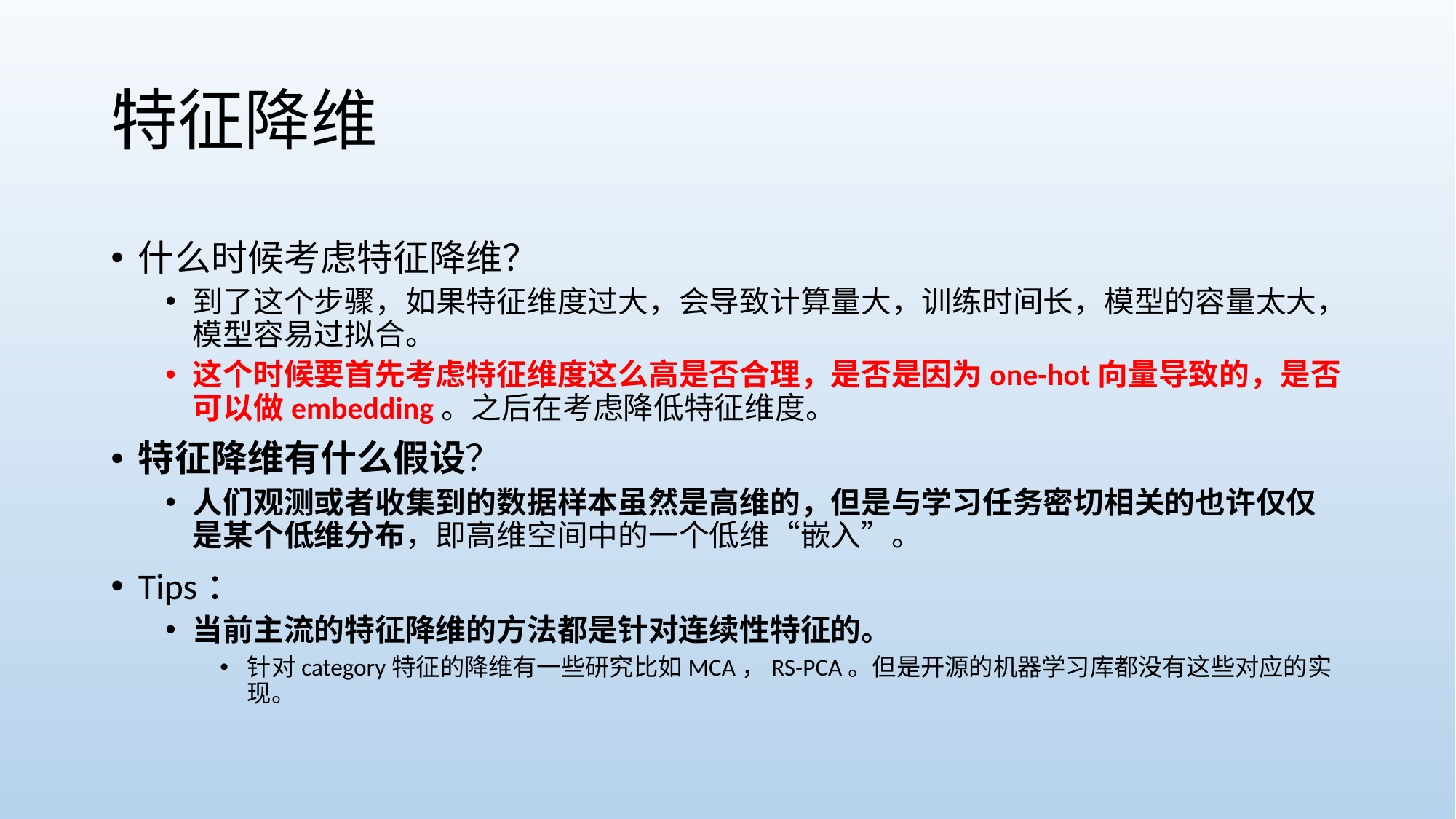

# 特征降维
什么时候考虑特征降维？
到了这个步骤，如果特征维度过大，会导致计算量大，训练时间长，模型的容量太大，模型容易过拟合。
这个时候要首先考虑特征维度这么高是否合理，是否是因为one-hot向量导致的，是否可以做embedding。之后在考虑降低特征维度。
特征降维有什么假设？
人们观测或者收集到的数据样本虽然是高维的，但是与学习任务密切相关的也许仅仅是某个低维分布，即高维空间中的一个低维“嵌入”。
Tips：
当前主流的特征降维的方法都是针对连续性特征的。
针对category特征的降维有一些研究比如MCA，RS-PCA。但是开源的机器学习库都没有这些对应的实现。